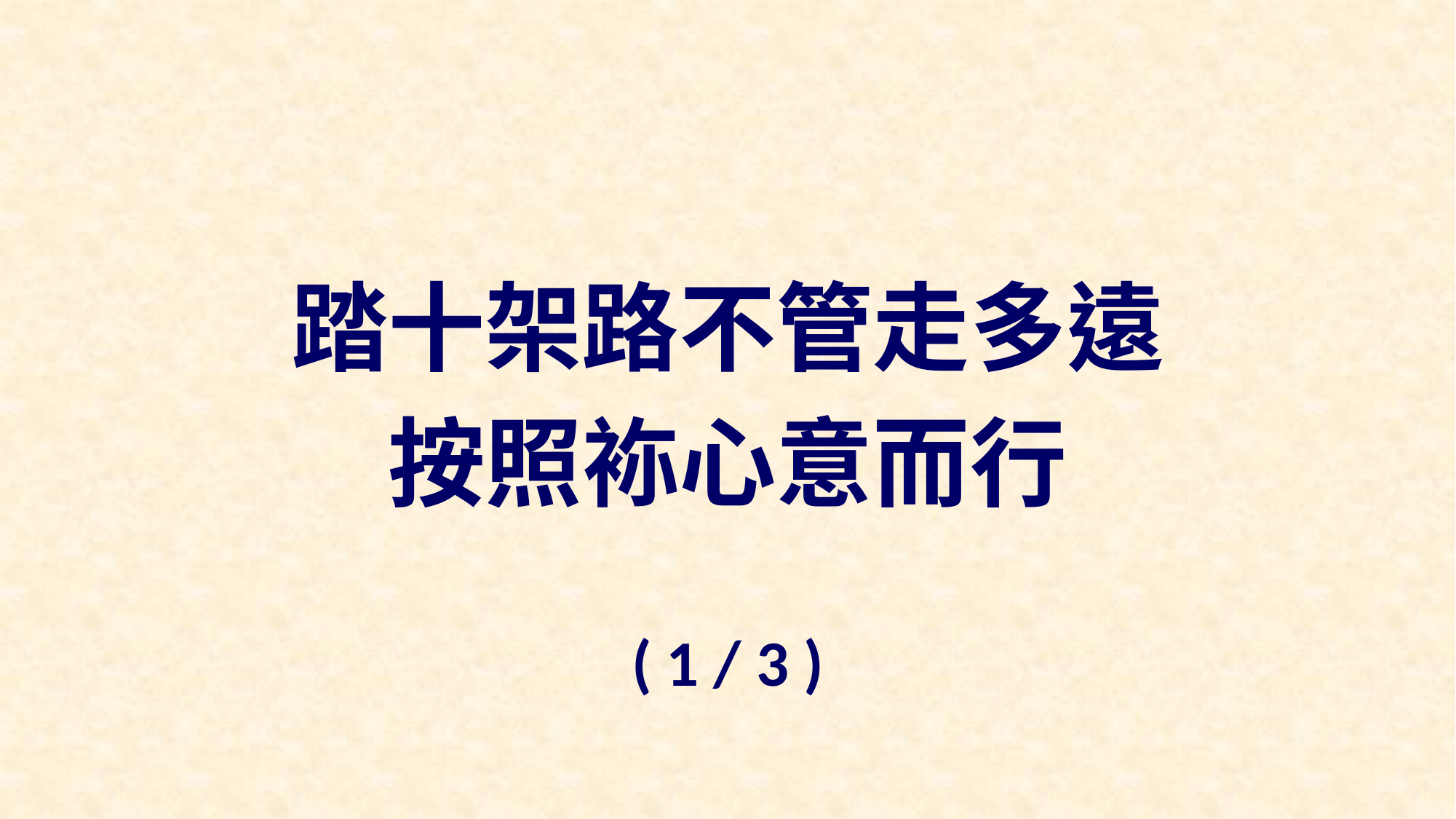

踏十架路不管走多遠
按照袮心意而行
( 1 / 3 )